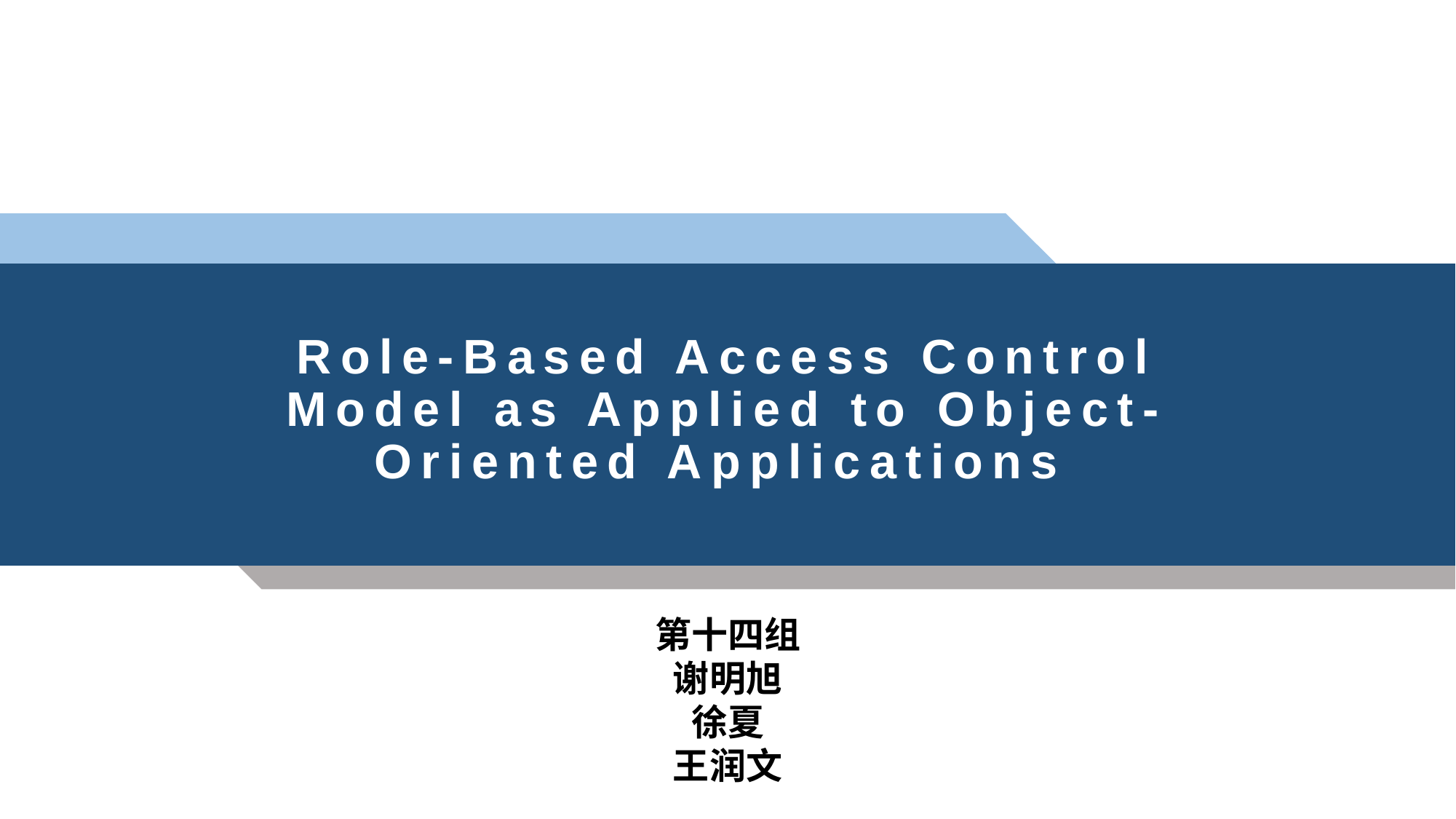

# Role-Based Access Control Model as Applied to Object-Oriented Applications
第十四组
谢明旭
徐夏
王润文